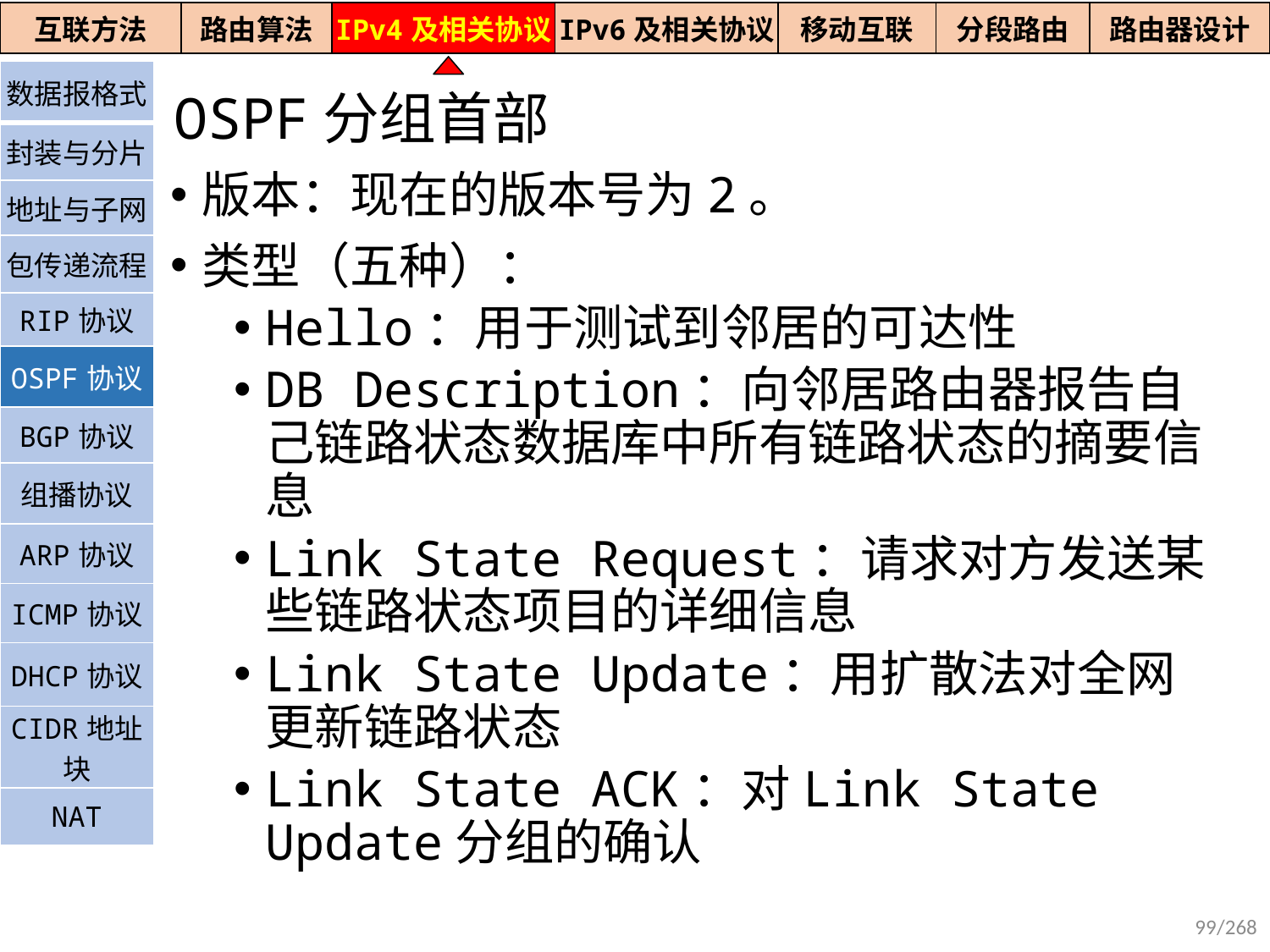

| 互联方法 | 路由算法 | IPv4及相关协议 | IPv6及相关协议 | 移动互联 | 分段路由 | 路由器设计 |
| --- | --- | --- | --- | --- | --- | --- |

| 数据报格式 |
| --- |
| 封装与分片 |
| 地址与子网 |
| 包传递流程 |
| RIP协议 |
| OSPF协议 |
| BGP协议 |
| 组播协议 |
| ARP协议 |
| ICMP协议 |
| DHCP协议 |
| CIDR地址块 |
| NAT |
OSPF分组首部
版本：现在的版本号为2。
类型（五种）：
Hello：用于测试到邻居的可达性
DB Description：向邻居路由器报告自己链路状态数据库中所有链路状态的摘要信息
Link State Request：请求对方发送某些链路状态项目的详细信息
Link State Update：用扩散法对全网更新链路状态
Link State ACK：对Link State Update分组的确认
99/268